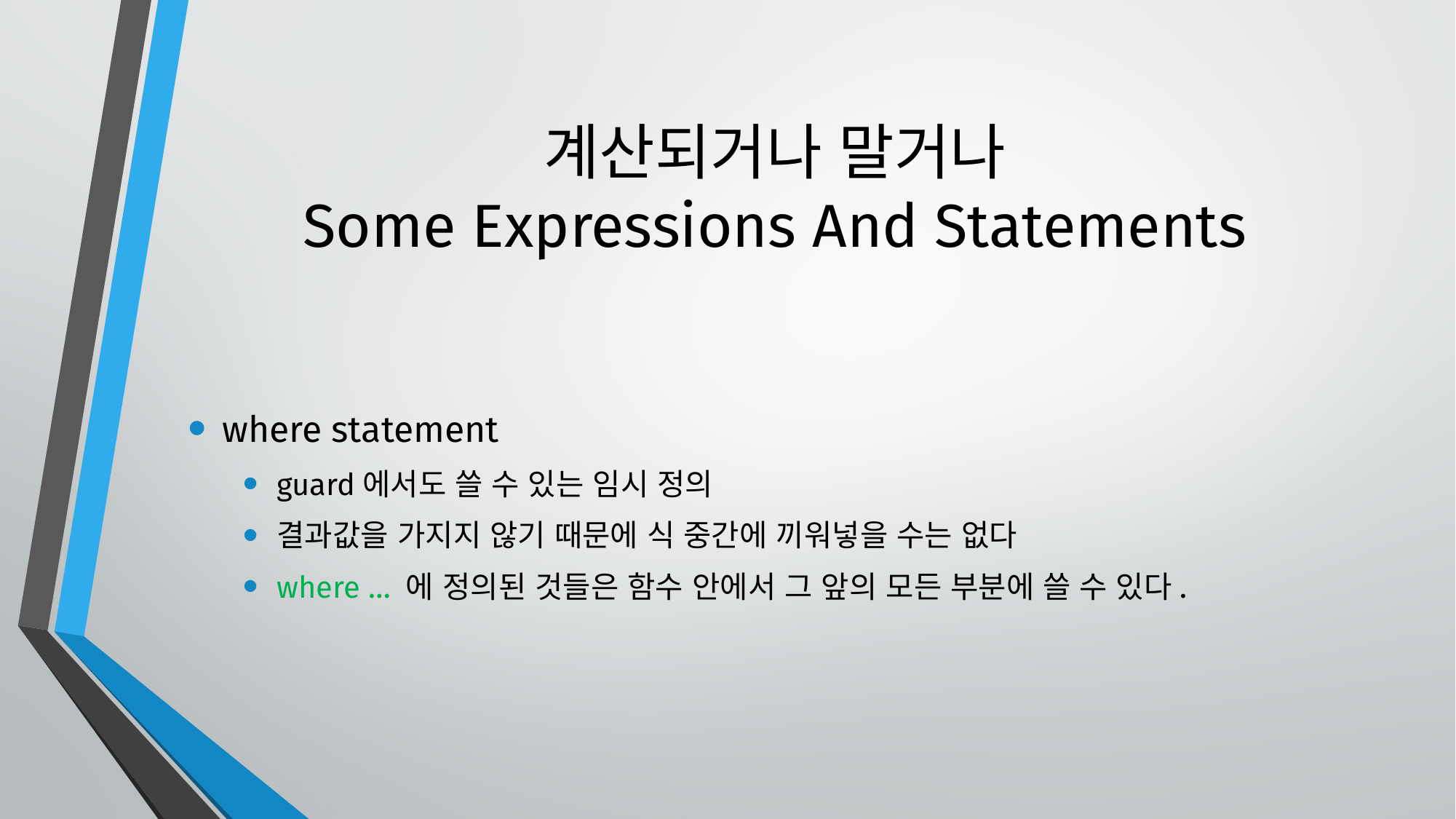

# 계산되거나 말거나 Some Expressions And Statements
where statement
guard에서도 쓸 수 있는 임시 정의
결과값을 가지지 않기 때문에 식 중간에 끼워넣을 수는 없다
where … 에 정의된 것들은 함수 안에서 그 앞의 모든 부분에 쓸 수 있다.